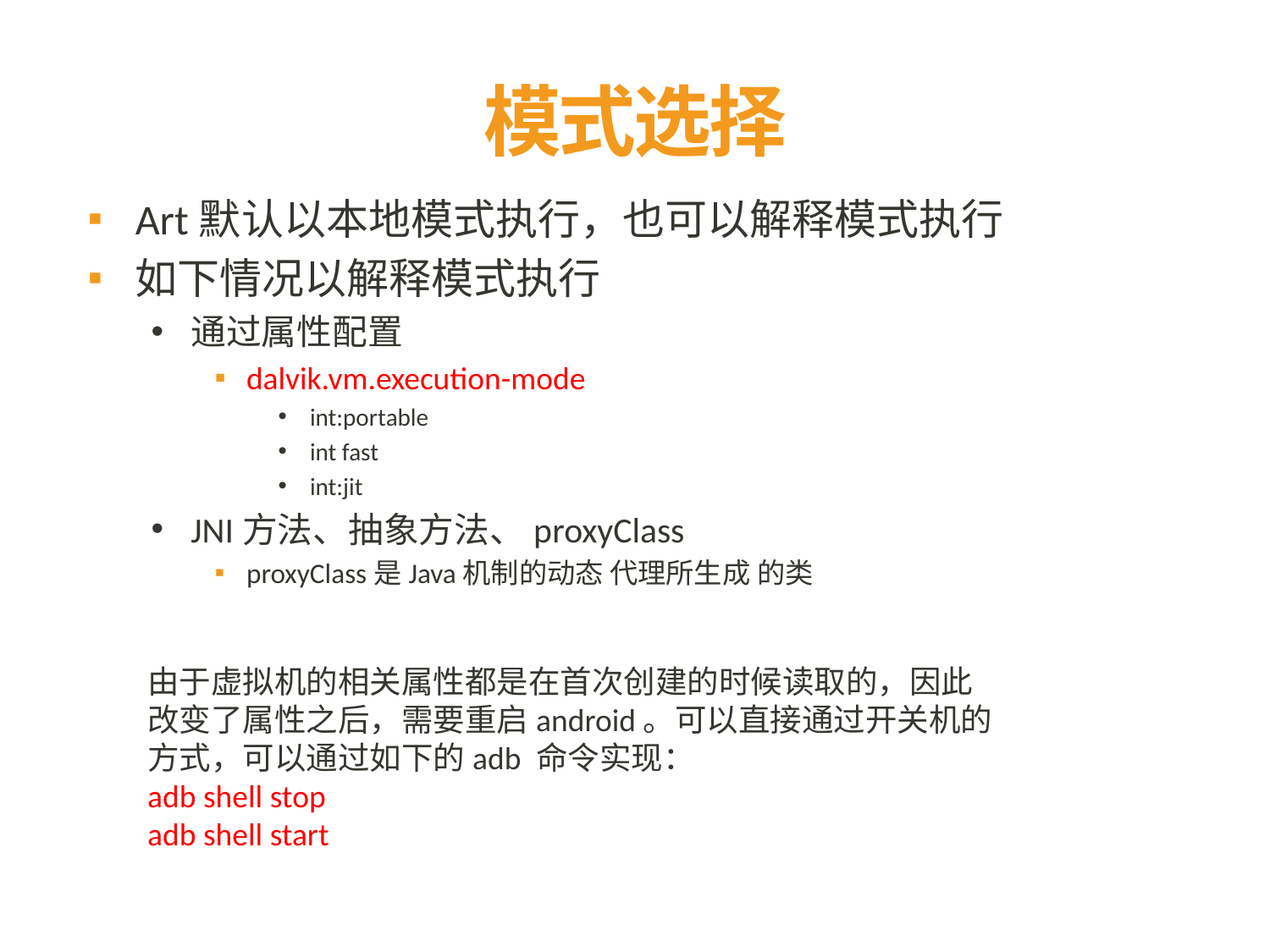

# 模式选择
Art默认以本地模式执行，也可以解释模式执行
如下情况以解释模式执行
通过属性配置
dalvik.vm.execution-mode
int:portable
int fast
int:jit
JNI方法、抽象方法、proxyClass
proxyClass是Java机制的动态 代理所生成 的类
由于虚拟机的相关属性都是在首次创建的时候读取的，因此改变了属性之后，需要重启android。可以直接通过开关机的方式，可以通过如下的adb 命令实现：
adb shell stop
adb shell start